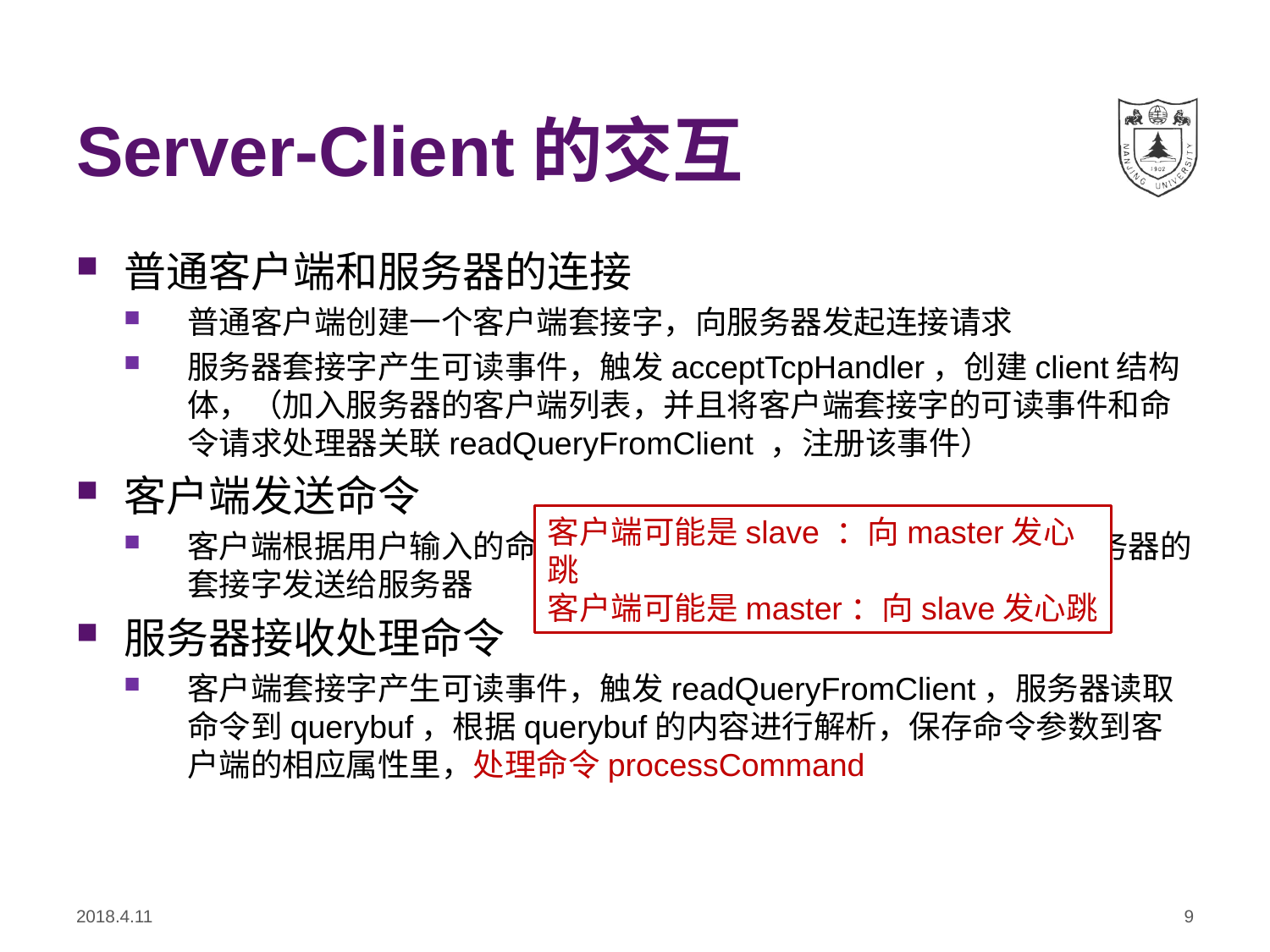

# Server-Client的交互
普通客户端和服务器的连接
普通客户端创建一个客户端套接字，向服务器发起连接请求
服务器套接字产生可读事件，触发acceptTcpHandler，创建client结构体，（加入服务器的客户端列表，并且将客户端套接字的可读事件和命令请求处理器关联readQueryFromClient ，注册该事件）
客户端发送命令
客户端根据用户输入的命令转化成redis协议格式，通过连接到服务器的套接字发送给服务器
服务器接收处理命令
客户端套接字产生可读事件，触发readQueryFromClient，服务器读取命令到querybuf，根据querybuf的内容进行解析，保存命令参数到客户端的相应属性里，处理命令processCommand

客户端可能是slave ：向master发心跳
客户端可能是master：向slave发心跳
2018.4.11

9